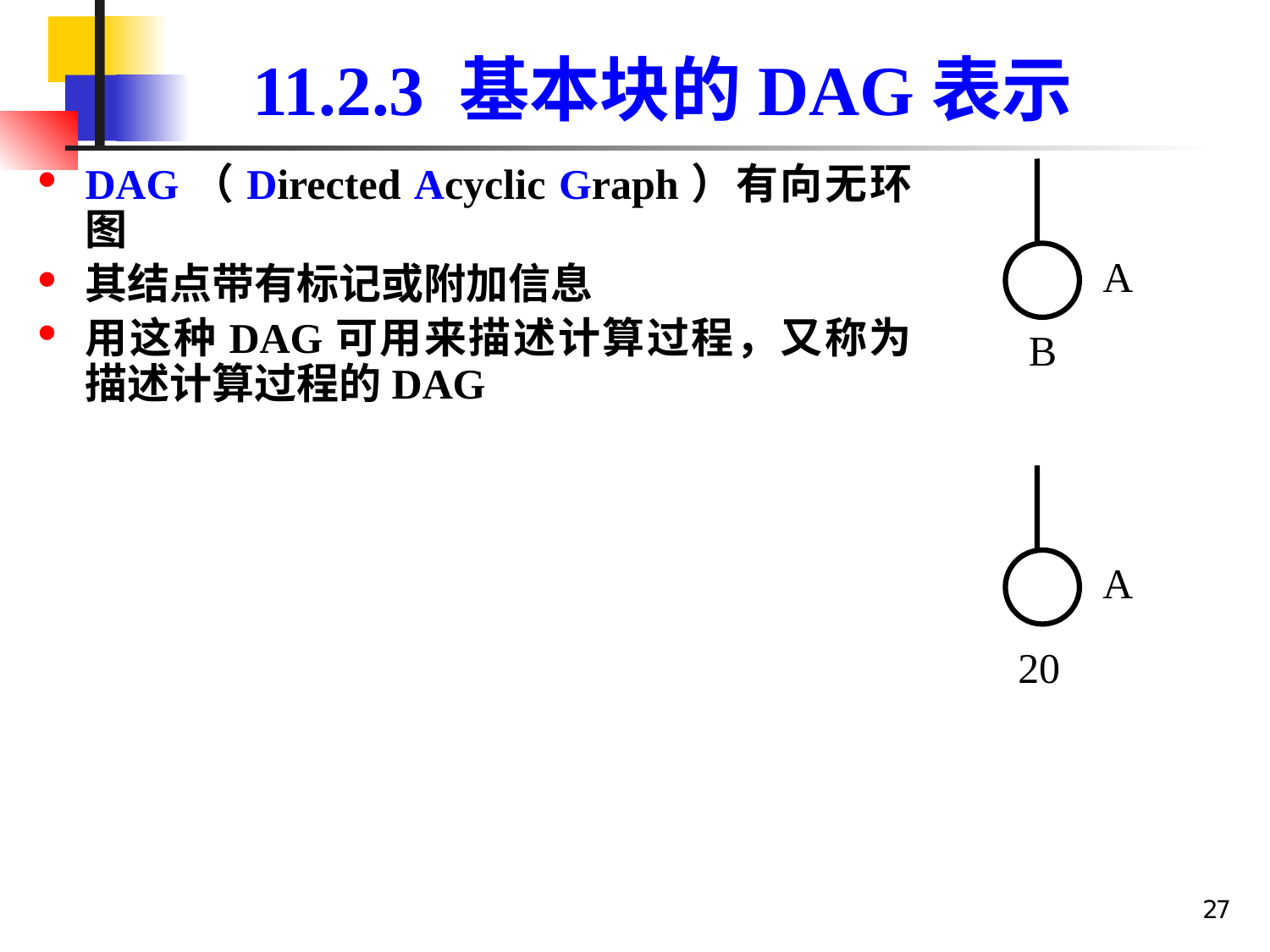

# 11.2.3 基本块的DAG表示
DAG（Directed Acyclic Graph）有向无环图
其结点带有标记或附加信息
用这种DAG可用来描述计算过程，又称为描述计算过程的DAG

A
B

A
20
27